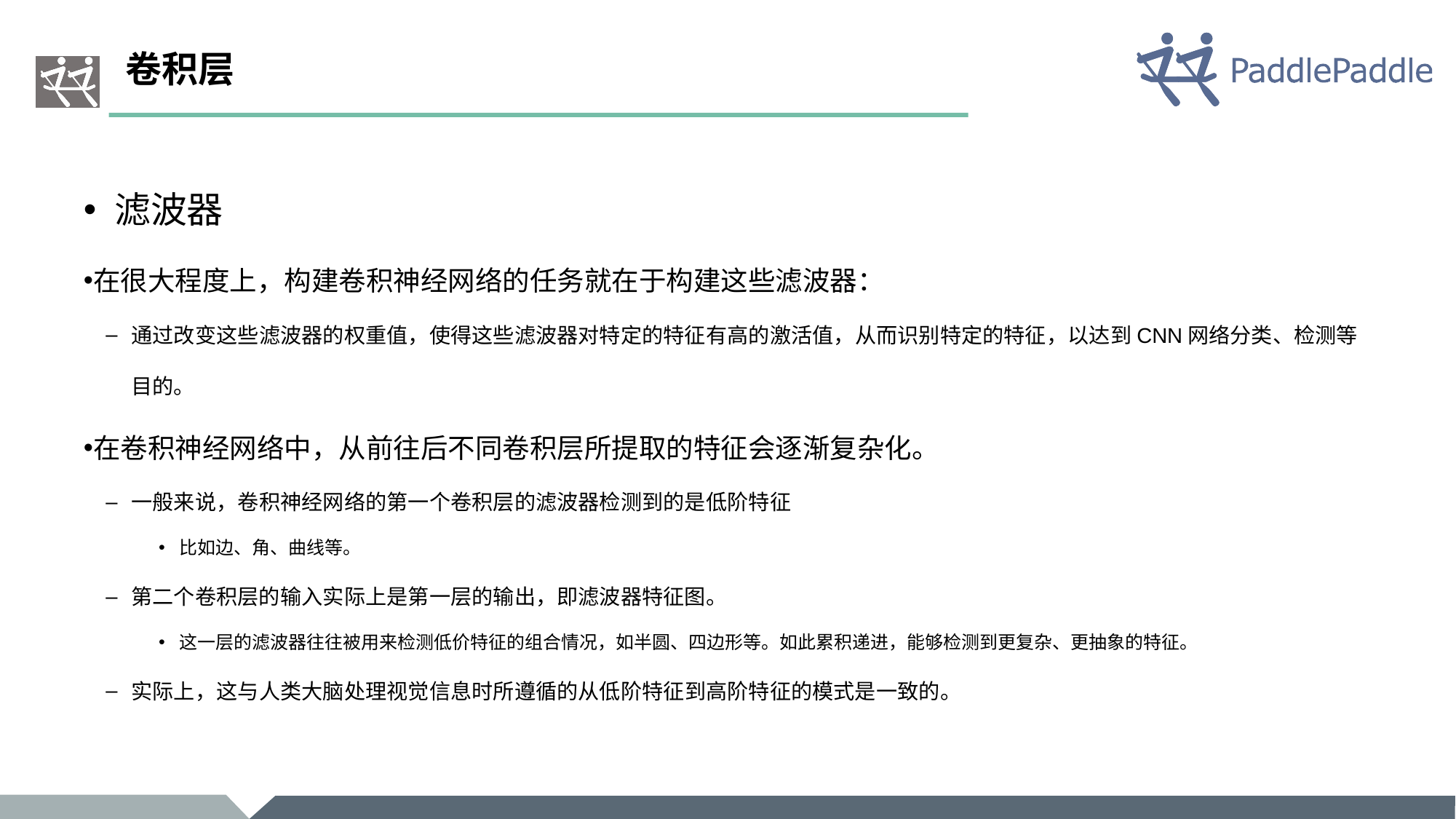

# 卷积层
滤波器
在很大程度上，构建卷积神经网络的任务就在于构建这些滤波器：
通过改变这些滤波器的权重值，使得这些滤波器对特定的特征有高的激活值，从而识别特定的特征，以达到CNN网络分类、检测等目的。
在卷积神经网络中，从前往后不同卷积层所提取的特征会逐渐复杂化。
一般来说，卷积神经网络的第一个卷积层的滤波器检测到的是低阶特征
比如边、角、曲线等。
第二个卷积层的输入实际上是第一层的输出，即滤波器特征图。
这一层的滤波器往往被用来检测低价特征的组合情况，如半圆、四边形等。如此累积递进，能够检测到更复杂、更抽象的特征。
实际上，这与人类大脑处理视觉信息时所遵循的从低阶特征到高阶特征的模式是一致的。